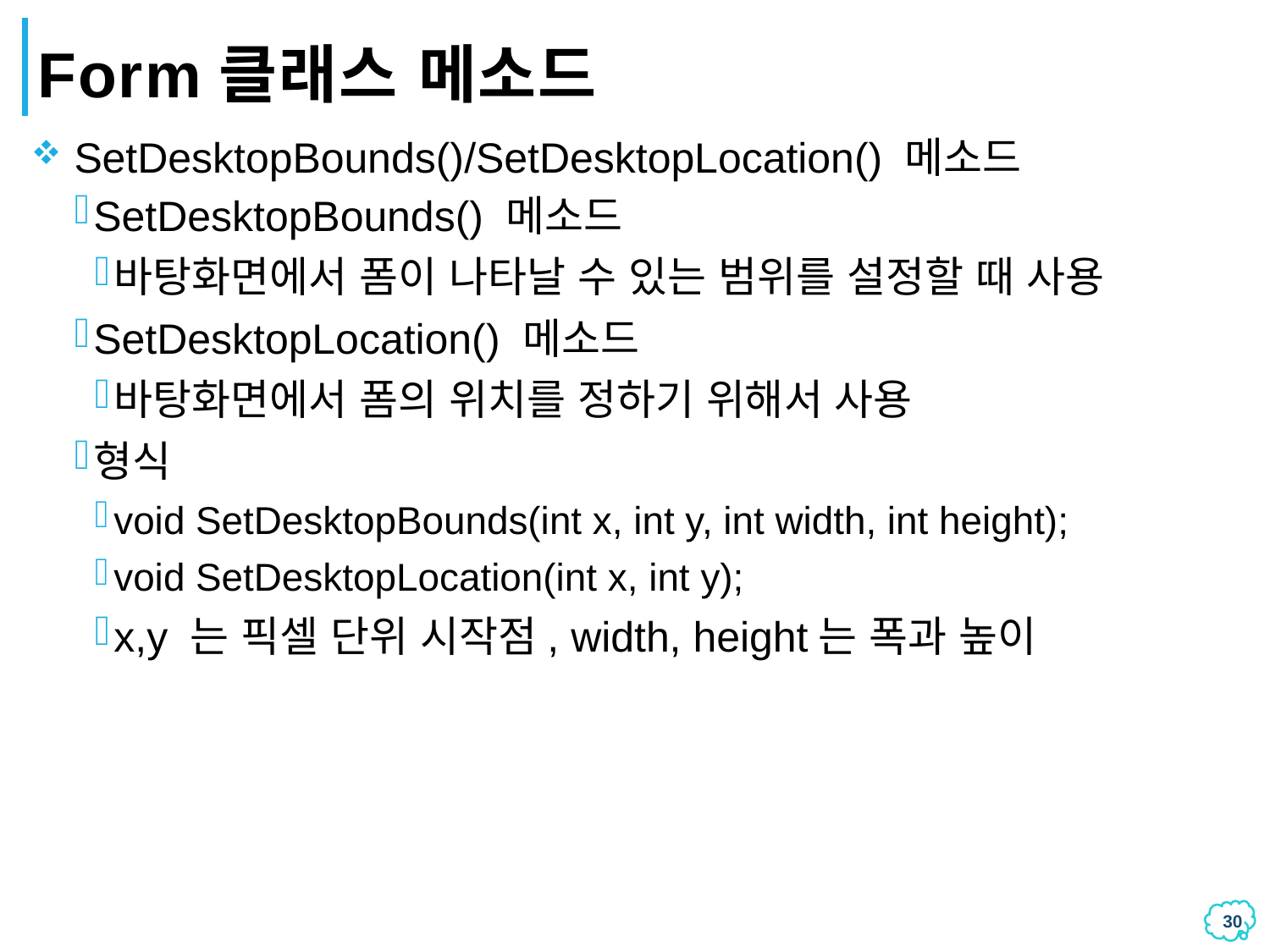

# Form클래스 메소드
 SetDesktopBounds()/SetDesktopLocation() 메소드
SetDesktopBounds() 메소드
바탕화면에서 폼이 나타날 수 있는 범위를 설정할 때 사용
SetDesktopLocation() 메소드
바탕화면에서 폼의 위치를 정하기 위해서 사용
형식
void SetDesktopBounds(int x, int y, int width, int height);
void SetDesktopLocation(int x, int y);
x,y 는 픽셀 단위 시작점, width, height는 폭과 높이

30